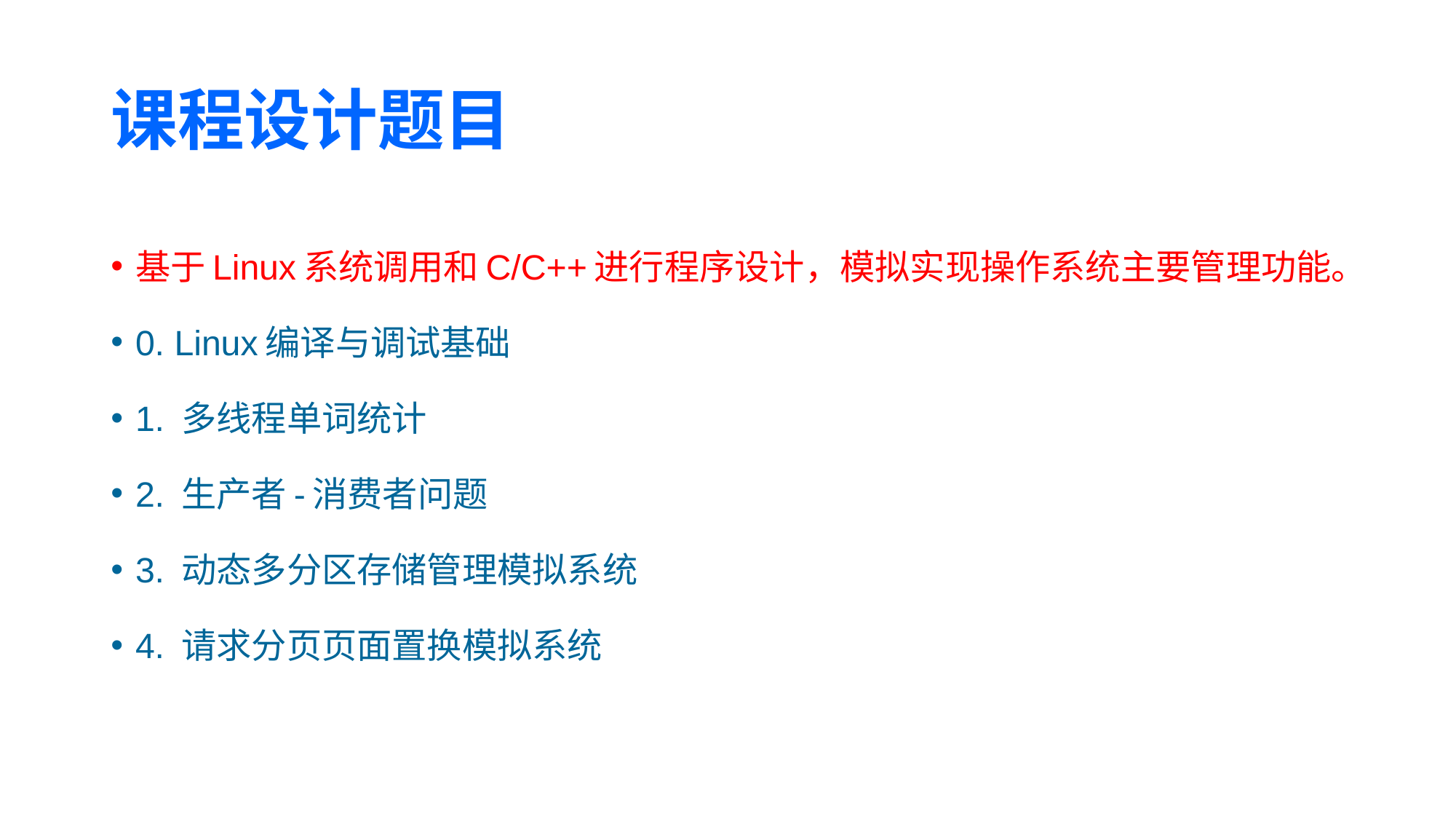

# 课程设计题目
基于Linux系统调用和C/C++进行程序设计，模拟实现操作系统主要管理功能。
0. Linux编译与调试基础
1. 多线程单词统计
2. 生产者-消费者问题
3. 动态多分区存储管理模拟系统
4. 请求分页页面置换模拟系统